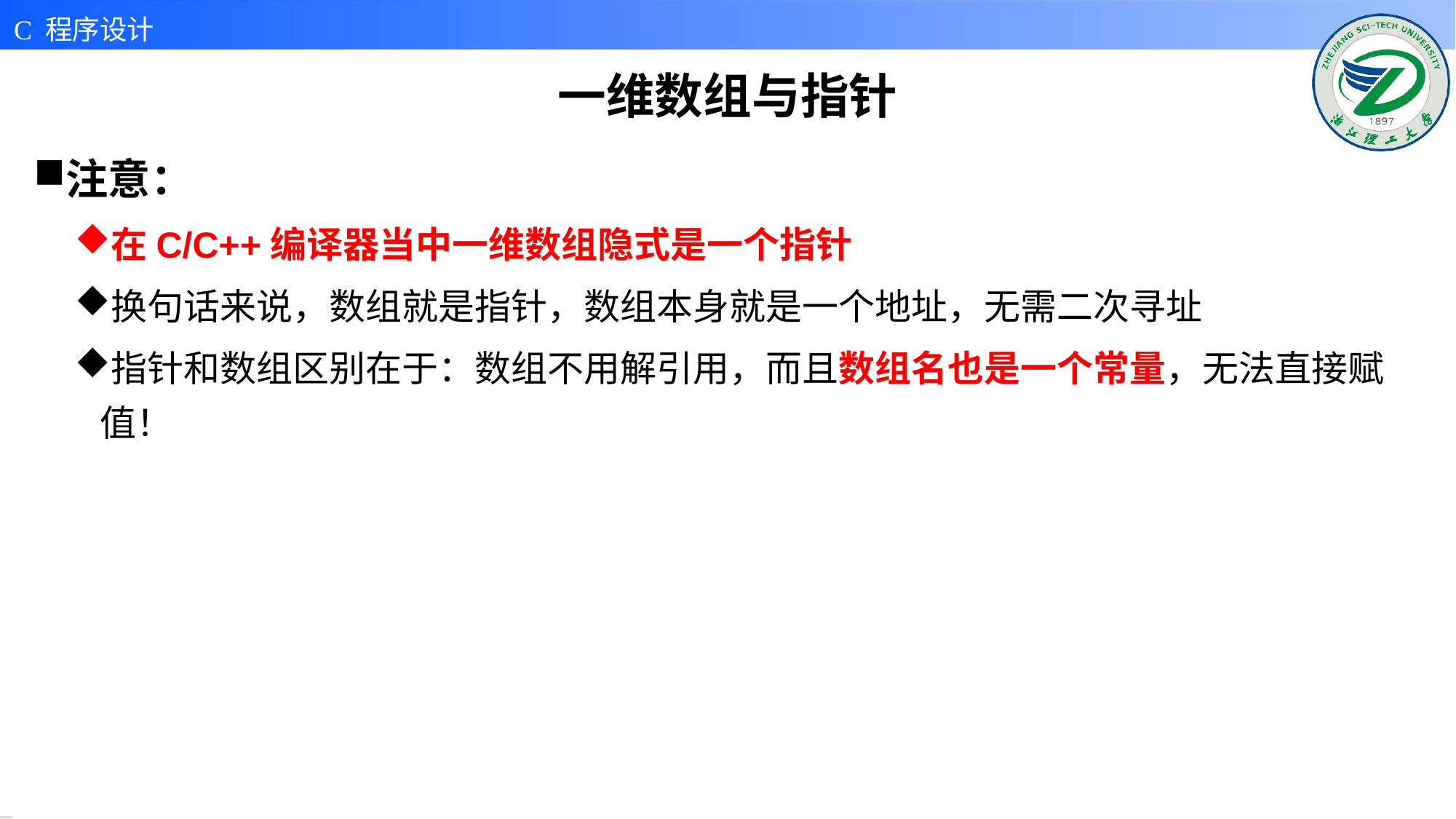

# 一维数组与指针
注意：
在C/C++编译器当中一维数组隐式是一个指针
换句话来说，数组就是指针，数组本身就是一个地址，无需二次寻址
指针和数组区别在于：数组不用解引用，而且数组名也是一个常量，无法直接赋值！